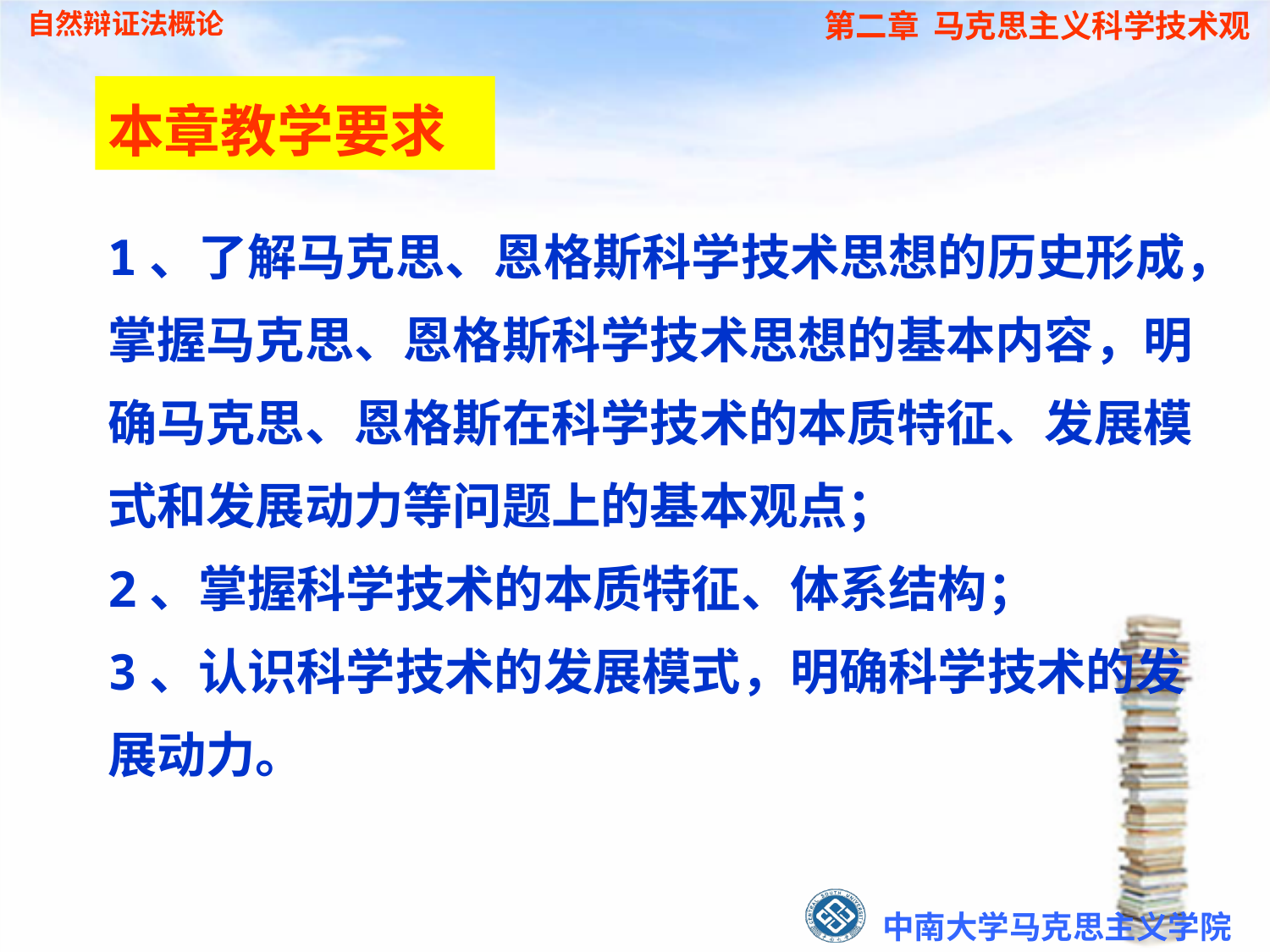

本章教学要求
1、了解马克思、恩格斯科学技术思想的历史形成，掌握马克思、恩格斯科学技术思想的基本内容，明确马克思、恩格斯在科学技术的本质特征、发展模式和发展动力等问题上的基本观点；
2、掌握科学技术的本质特征、体系结构；
3、认识科学技术的发展模式，明确科学技术的发展动力。